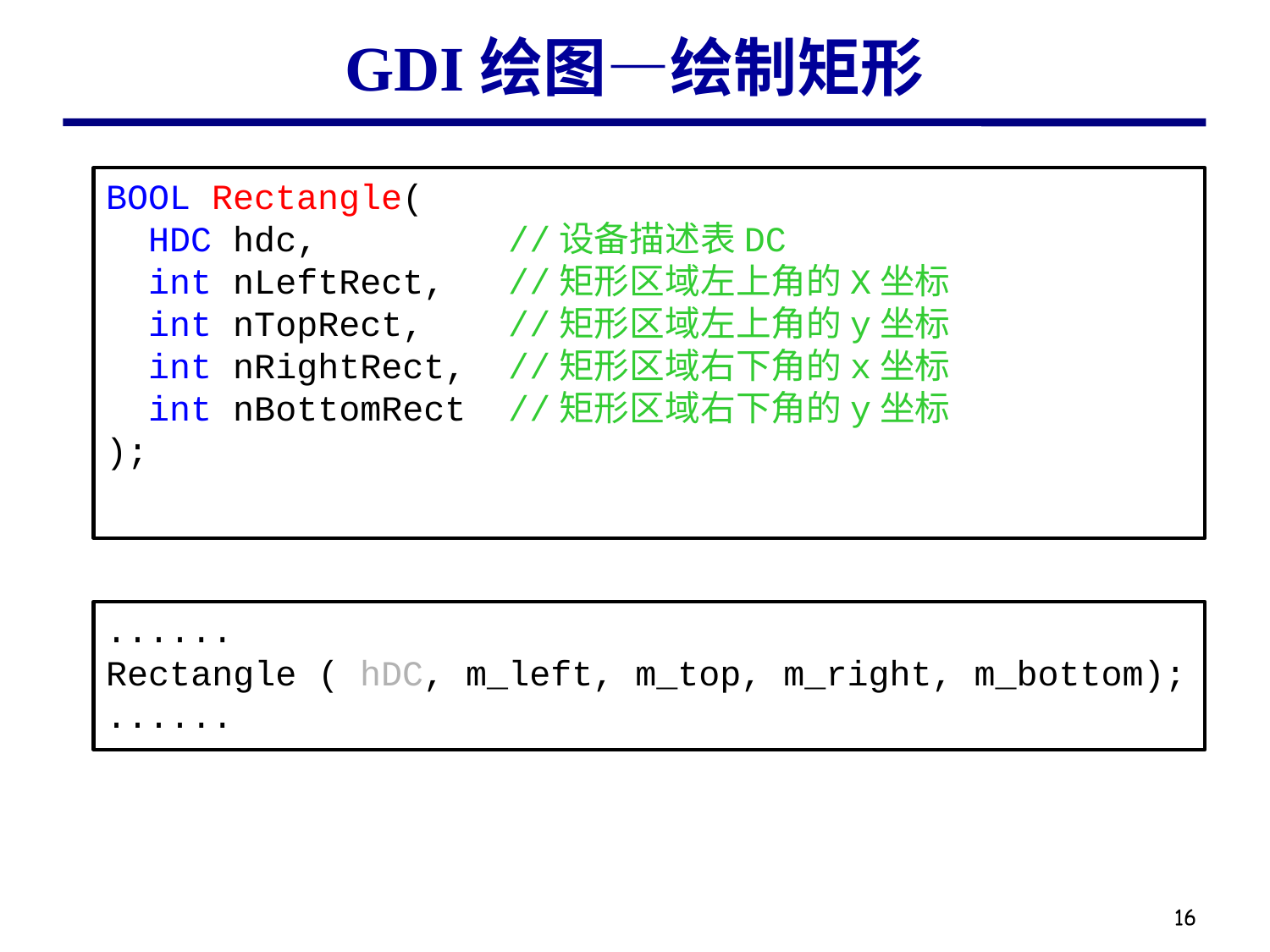

# GDI绘图—绘制矩形
BOOL Rectangle(
  HDC hdc,         //设备描述表DC
  int nLeftRect,   //矩形区域左上角的X坐标
  int nTopRect,    //矩形区域左上角的y坐标
  int nRightRect,  //矩形区域右下角的x坐标
  int nBottomRect  //矩形区域右下角的y坐标
);
......
Rectangle ( hDC, m_left, m_top, m_right, m_bottom);
......